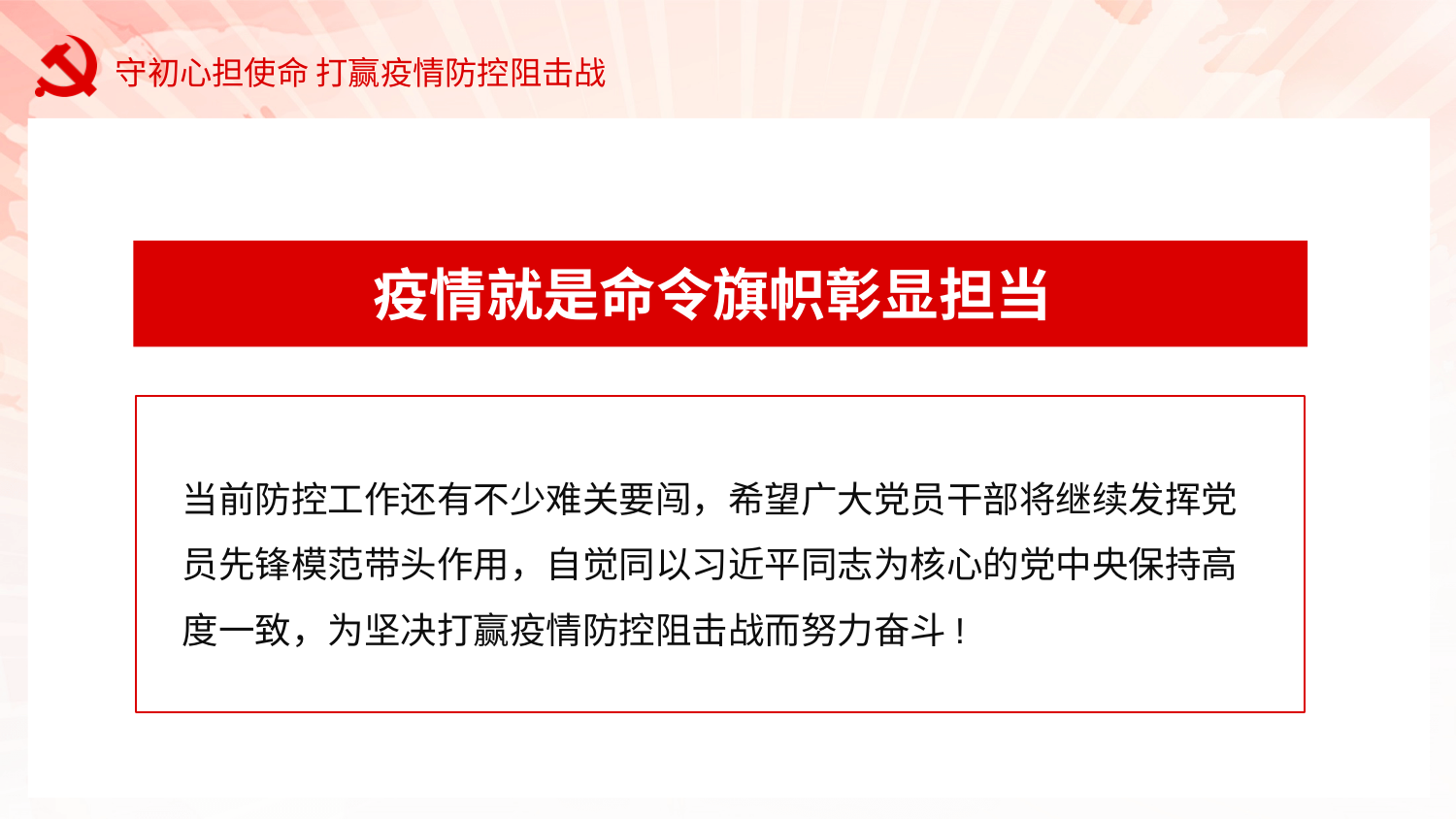

疫情就是命令旗帜彰显担当

当前防控工作还有不少难关要闯，希望广大党员干部将继续发挥党员先锋模范带头作用，自觉同以习近平同志为核心的党中央保持高度一致，为坚决打赢疫情防控阻击战而努力奋斗!